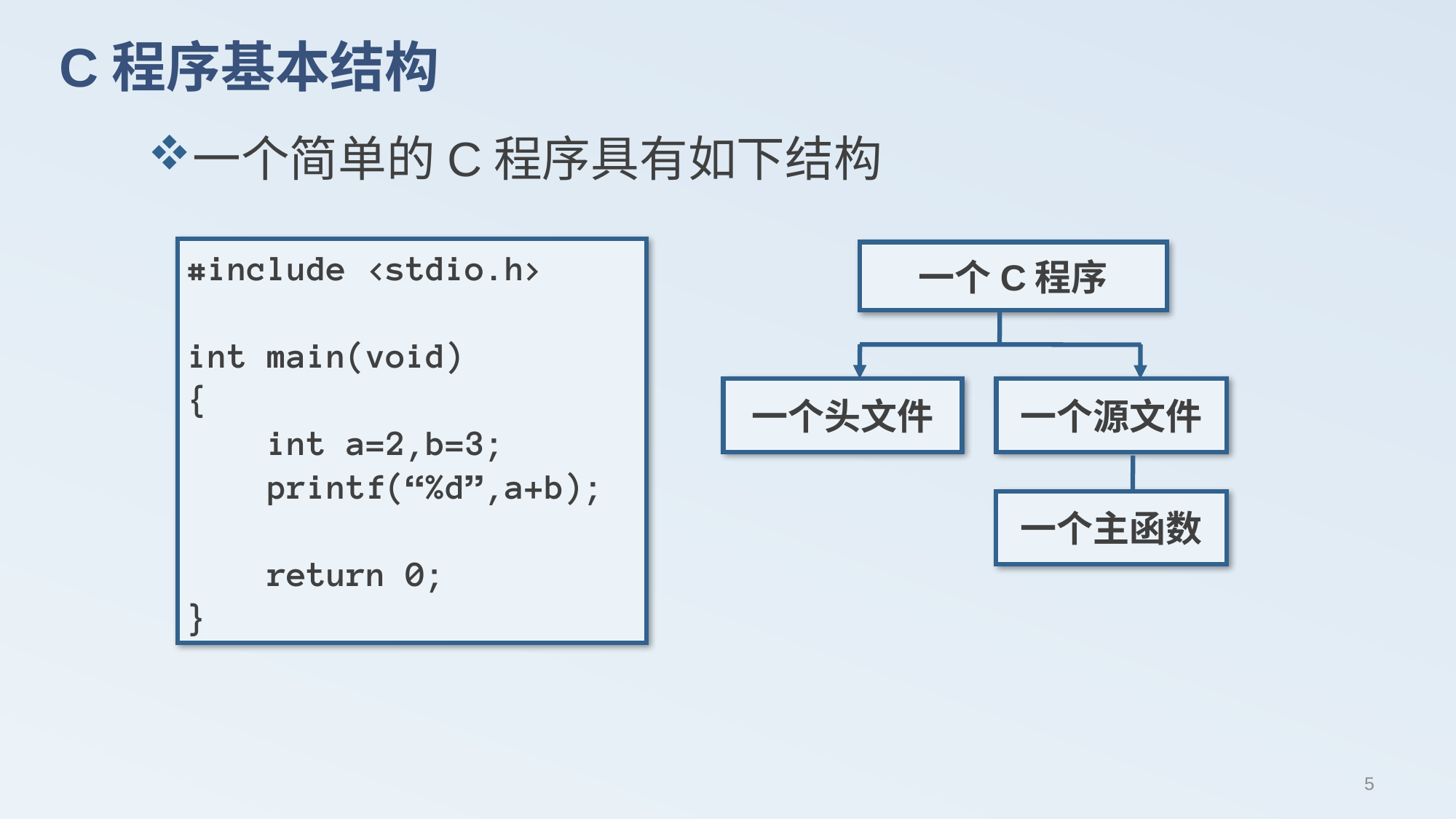

# C程序基本结构
一个简单的C程序具有如下结构
#include <stdio.h>

int main(void)
{
    int a=2,b=3;
    printf(“%d”,a+b);

    return 0;
}
一个C程序
一个头文件
一个源文件
一个主函数